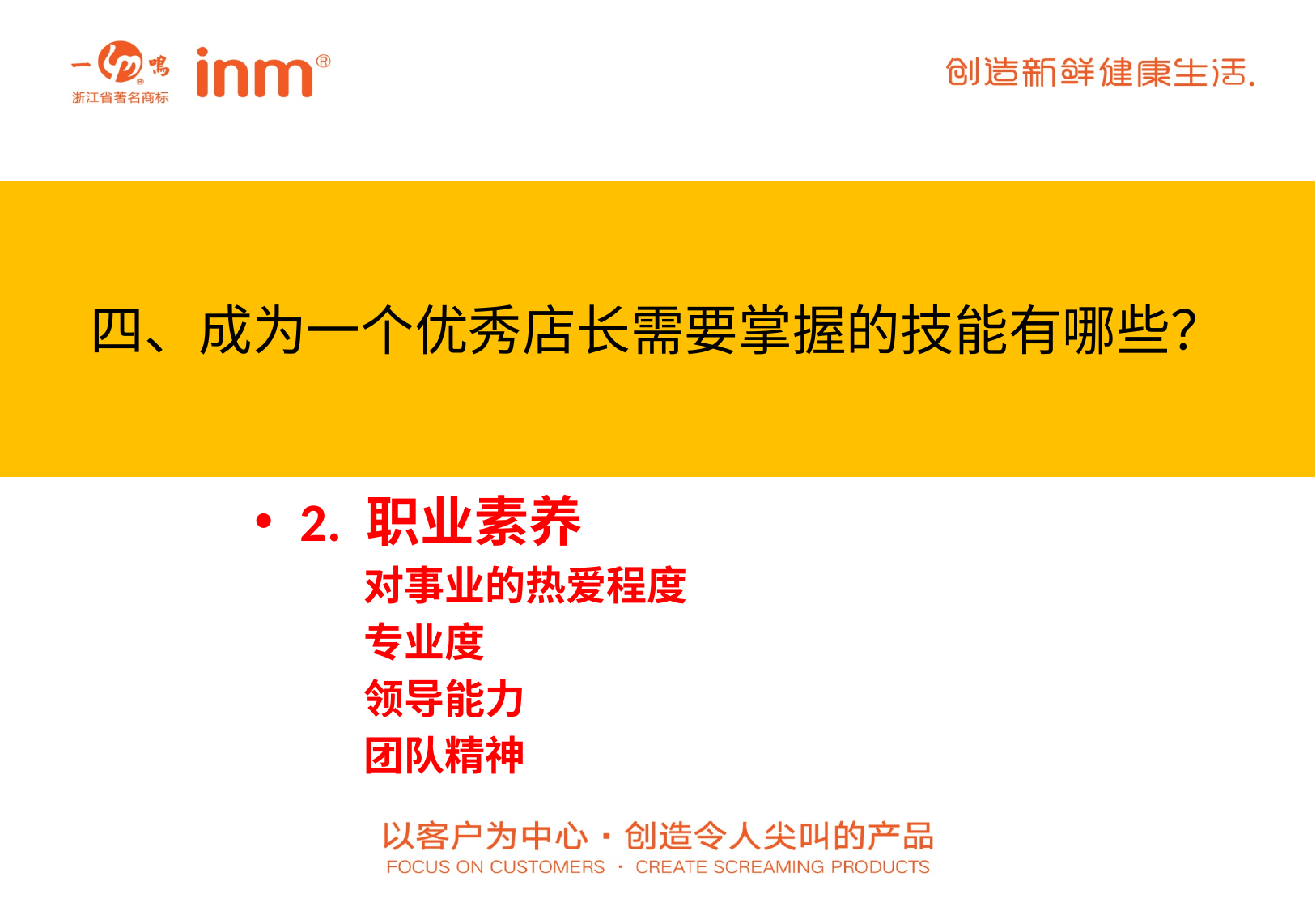

四、成为一个优秀店长需要掌握的技能有哪些？

2. 职业素养
           对事业的热爱程度
           专业度
           领导能力
           团队精神